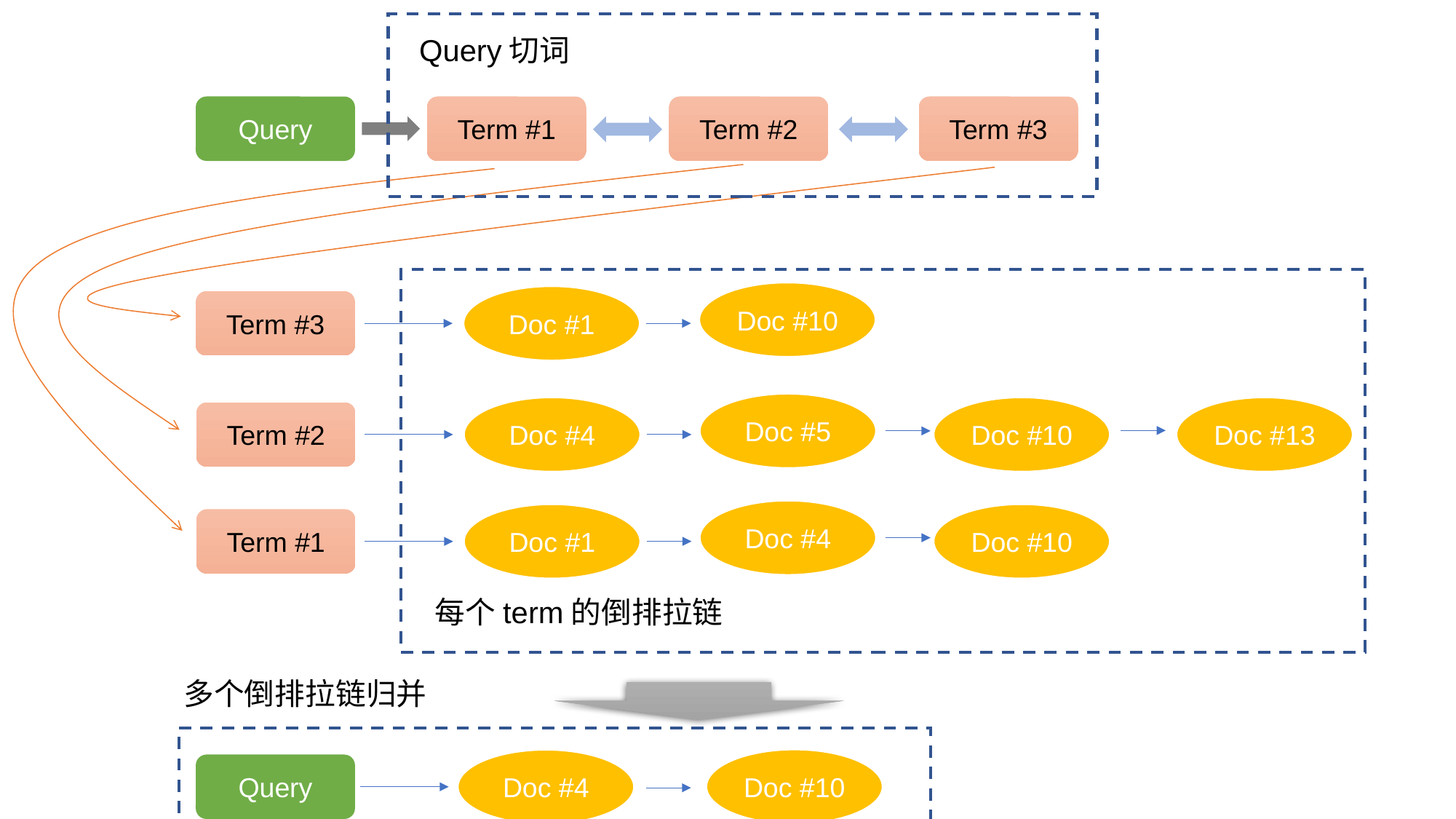

Query切词
Query
Term #1
Term #2
Term #3

Doc #10
Doc #1
Term #3
Doc #5
Doc #13
Doc #4
Doc #10
Term #2
Doc #4
Doc #1
Doc #10
Term #1
每个term的倒排拉链
多个倒排拉链归并

Doc #10
Doc #4
Query